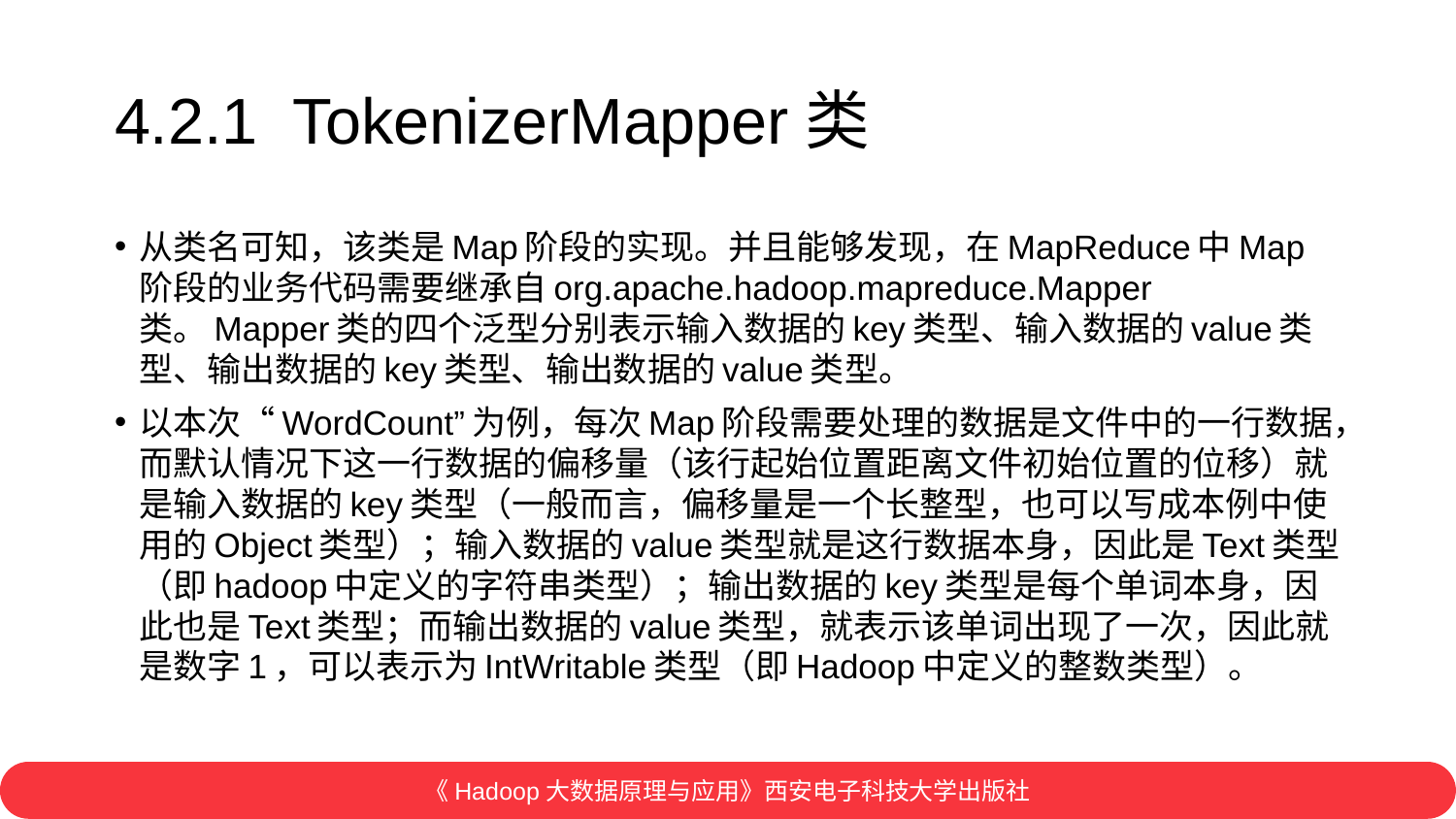

# 4.2.1  TokenizerMapper类
从类名可知，该类是Map阶段的实现。并且能够发现，在MapReduce中Map阶段的业务代码需要继承自org.apache.hadoop.mapreduce.Mapper类。Mapper类的四个泛型分别表示输入数据的key类型、输入数据的value类型、输出数据的key类型、输出数据的value类型。
以本次“WordCount”为例，每次Map阶段需要处理的数据是文件中的一行数据，而默认情况下这一行数据的偏移量（该行起始位置距离文件初始位置的位移）就是输入数据的key类型（一般而言，偏移量是一个长整型，也可以写成本例中使用的Object类型）；输入数据的value类型就是这行数据本身，因此是Text类型（即hadoop中定义的字符串类型）；输出数据的key类型是每个单词本身，因此也是Text类型；而输出数据的value类型，就表示该单词出现了一次，因此就是数字1，可以表示为IntWritable类型（即Hadoop中定义的整数类型）。